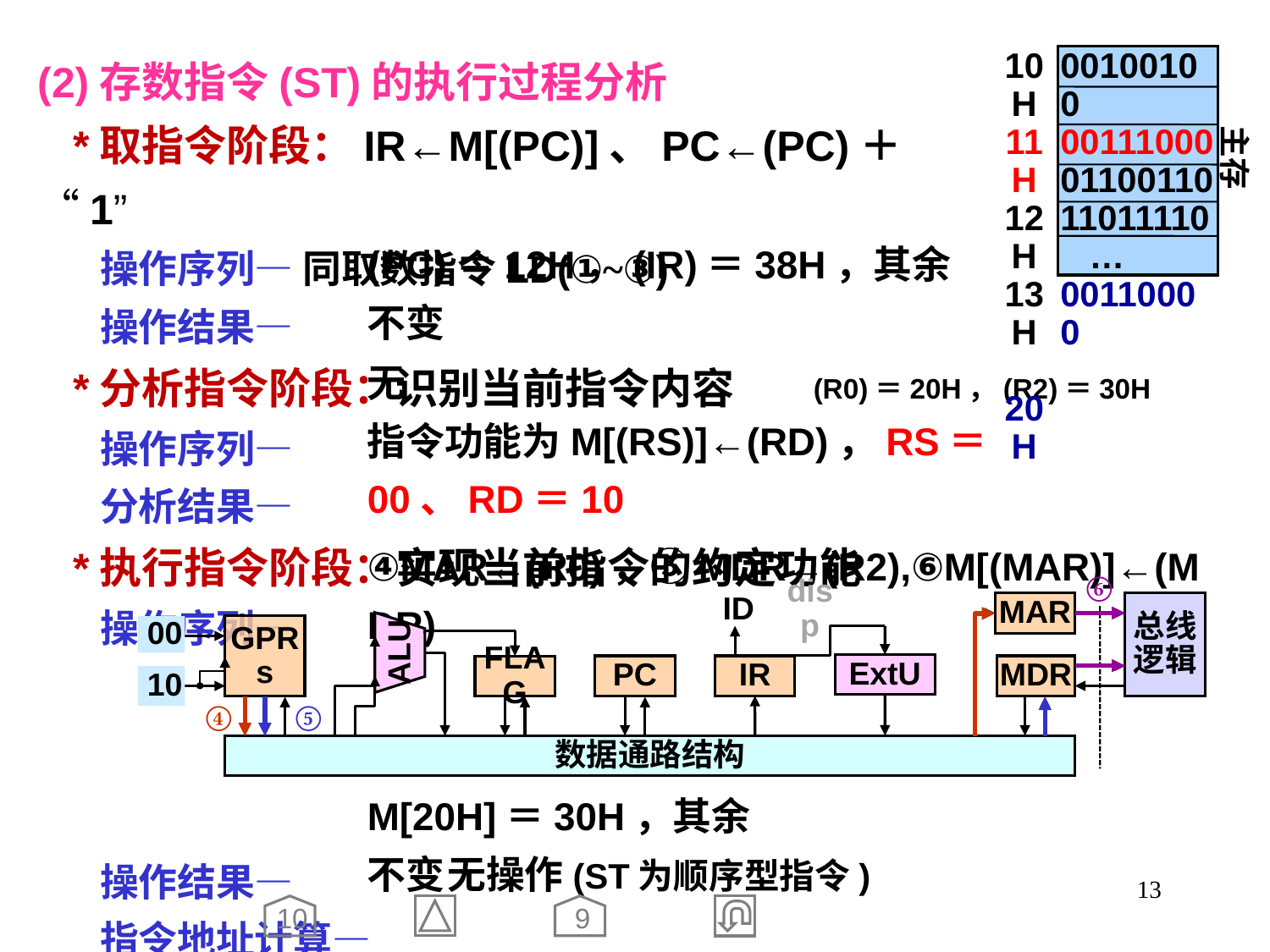

(2)存数指令(ST)的执行过程分析
   *取指令阶段：IR←M[(PC)]、PC←(PC)＋“1”
      操作序列— 同取数指令LD(①~③)
      操作结果—
   *分析指令阶段：识别当前指令内容
      操作序列—
      分析结果—
   *执行指令阶段：实现当前指令的约定功能
      操作序列—

      操作结果—
      指令地址计算—
10H
11H
12H
13H

20H
00100100
00111000 01100110
11011110
   …
00110000

主存

(PC)＝12H，(IR)＝38H，其余不变
无
指令功能为M[(RS)]←(RD)，RS＝00、RD＝10
(R0)＝20H，(R2)＝30H
④MAR←(R0)，⑤MDR←(R2),⑥M[(MAR)]←(MDR)
⑥
00
10
④
⑤
MAR
总线逻辑
ID
disp
GPRs
ALU
ExtU
PC
IR
MDR
FLAG
数据通路结构
M[20H]＝30H，其余不变
无操作(ST为顺序型指令)
13

9

10